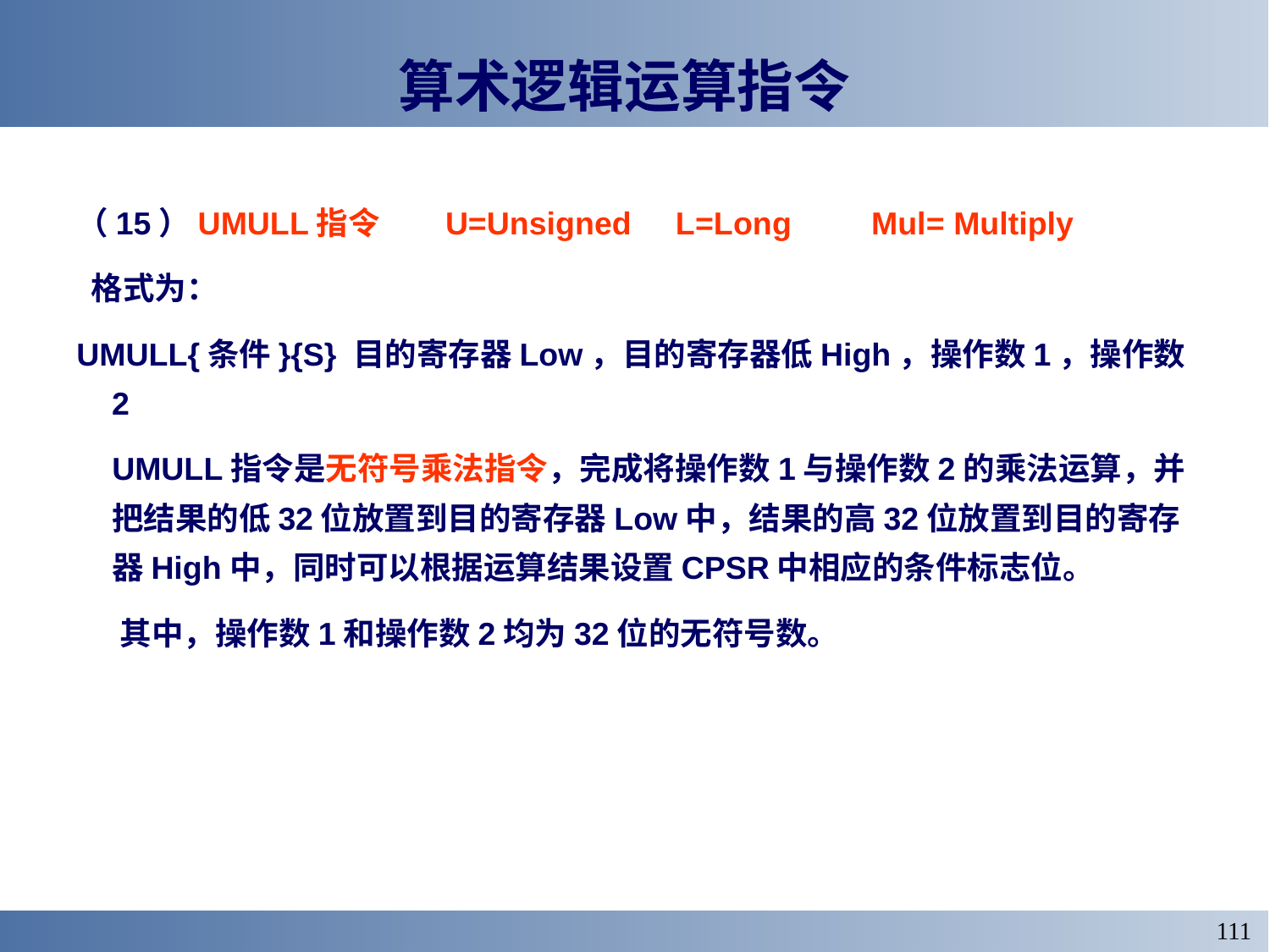

# 算术逻辑运算指令
（15）UMULL指令        U=Unsigned     L=Long         Mul= Multiply
 格式为：
UMULL{条件}{S} 目的寄存器Low，目的寄存器低High，操作数1，操作数2
    UMULL指令是无符号乘法指令，完成将操作数1与操作数2的乘法运算，并把结果的低32位放置到目的寄存器Low中，结果的高32位放置到目的寄存器High中，同时可以根据运算结果设置CPSR中相应的条件标志位。
     其中，操作数1和操作数2均为32位的无符号数。